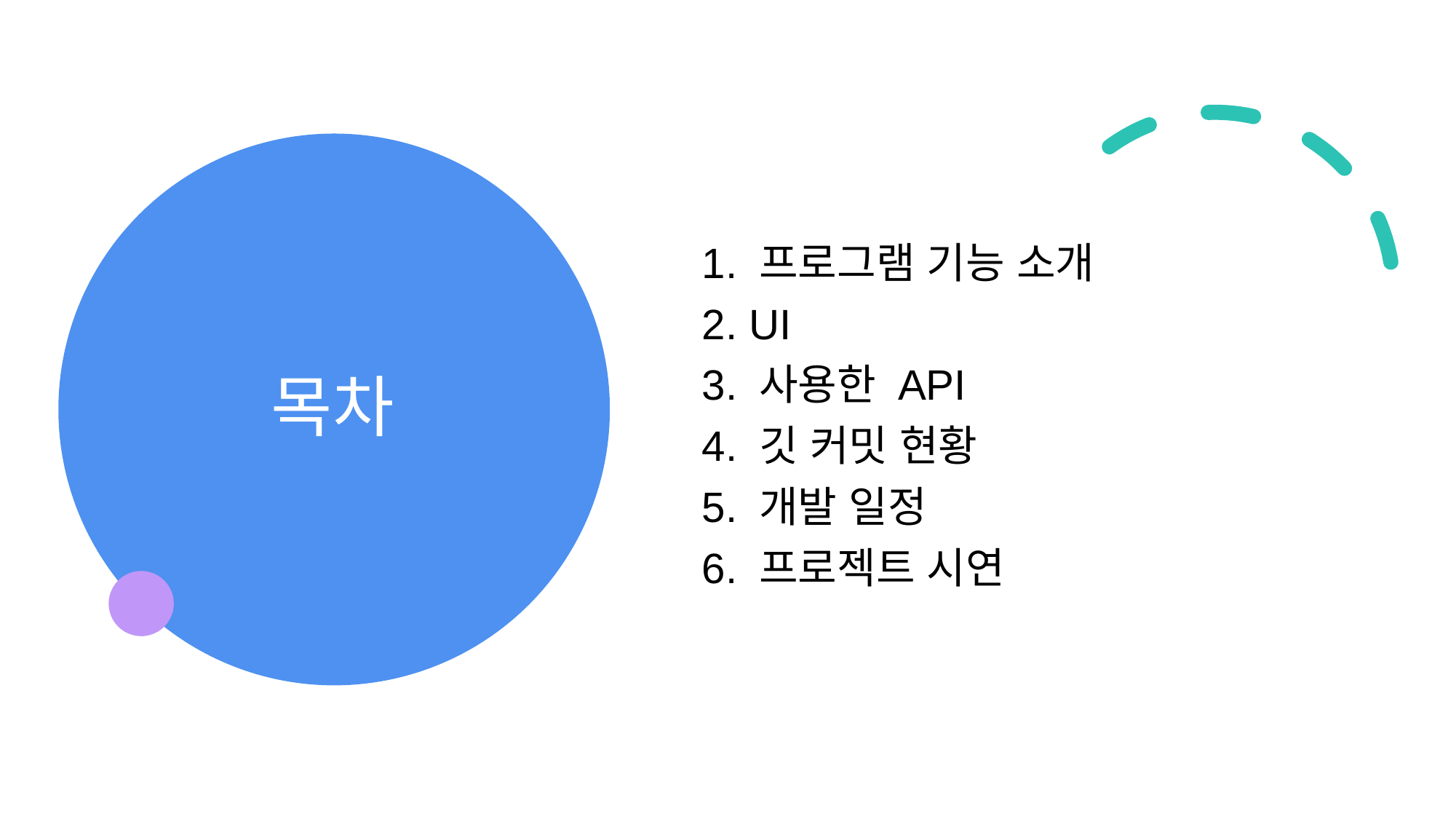

# 목차
1. 프로그램 기능 소개
2. UI
3. 사용한 API
4. 깃 커밋 현황
5. 개발 일정
6. 프로젝트 시연